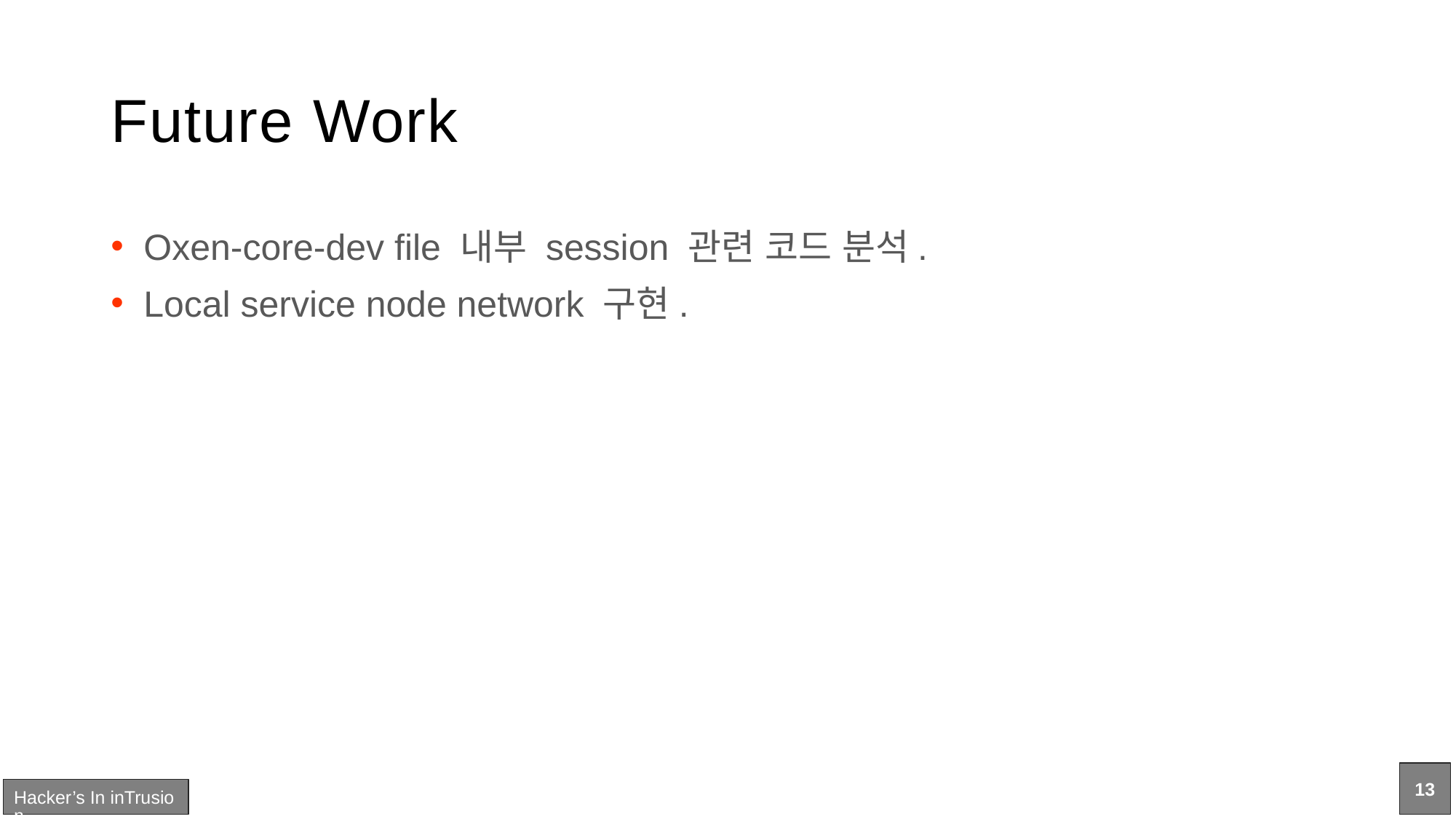

# Future Work
Oxen-core-dev file 내부 session 관련 코드 분석.
Local service node network 구현.
13
Hacker’s In inTrusion